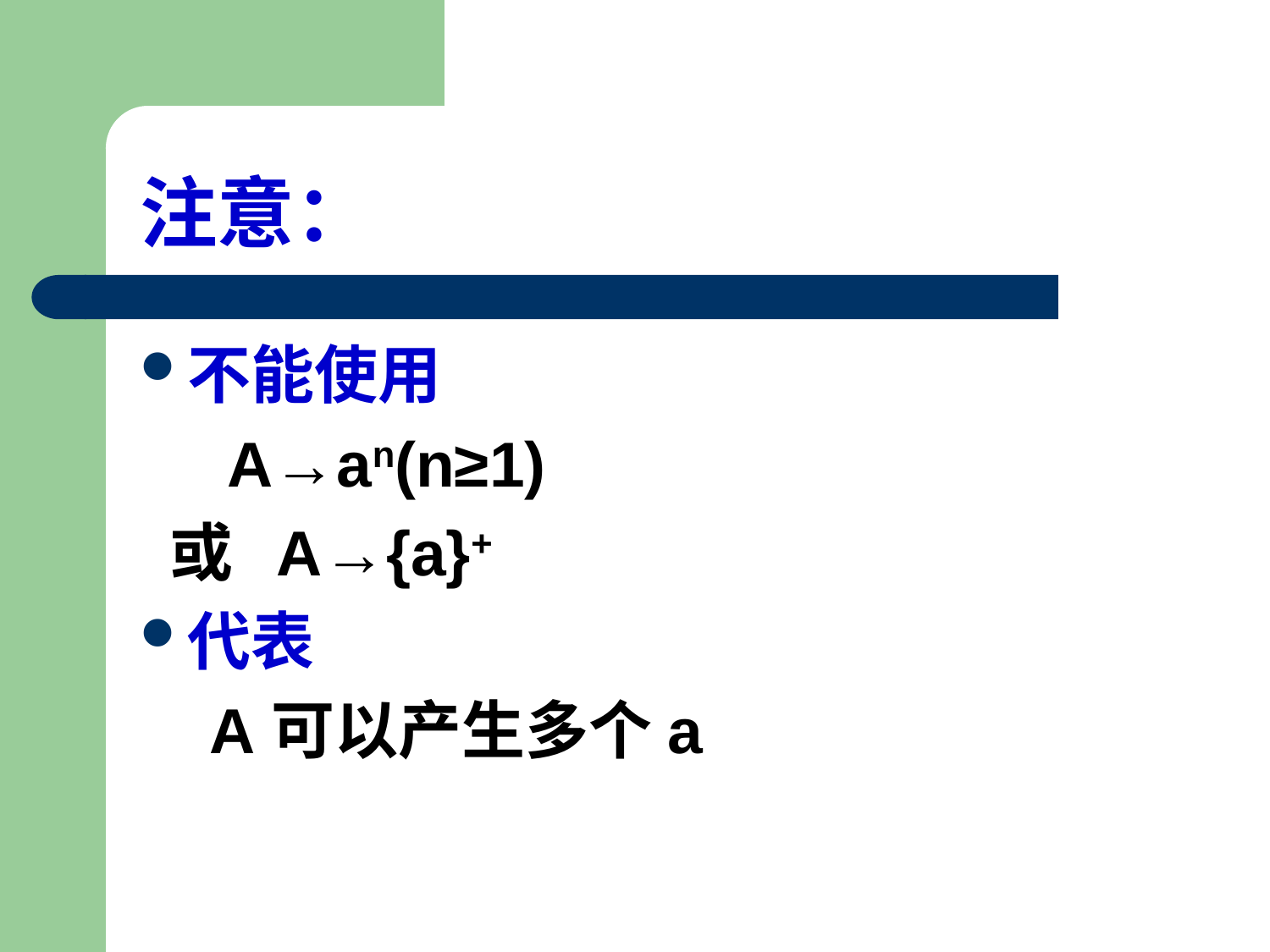

# 注意：
不能使用
     A→an(n≥1)
 或  A→{a}+
代表
    A可以产生多个a